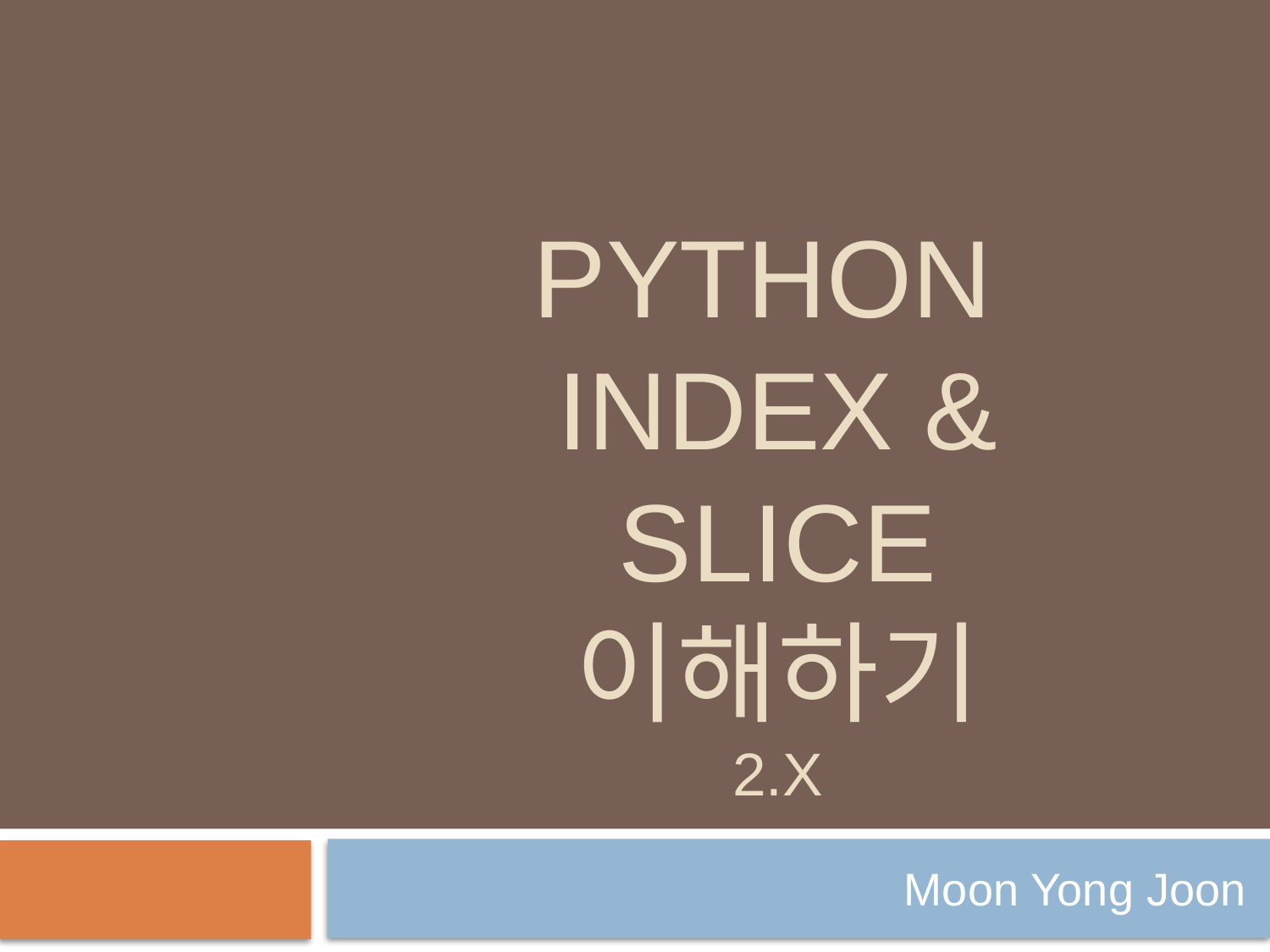

# Python index & slice 이해하기 2.x
Moon Yong Joon